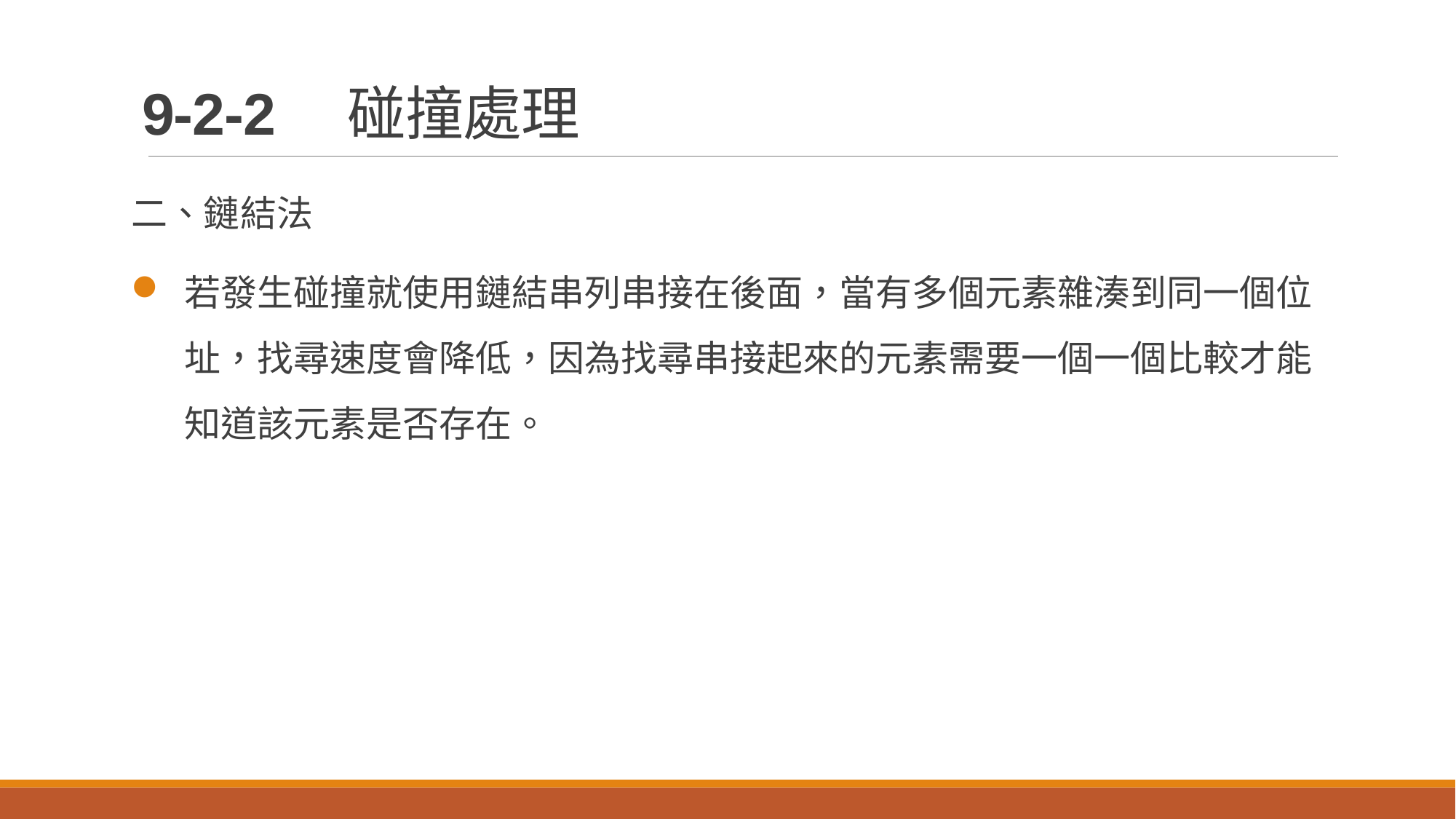

# 9-2-2　碰撞處理
二、鏈結法
若發生碰撞就使用鏈結串列串接在後面，當有多個元素雜湊到同一個位址，找尋速度會降低，因為找尋串接起來的元素需要一個一個比較才能知道該元素是否存在。